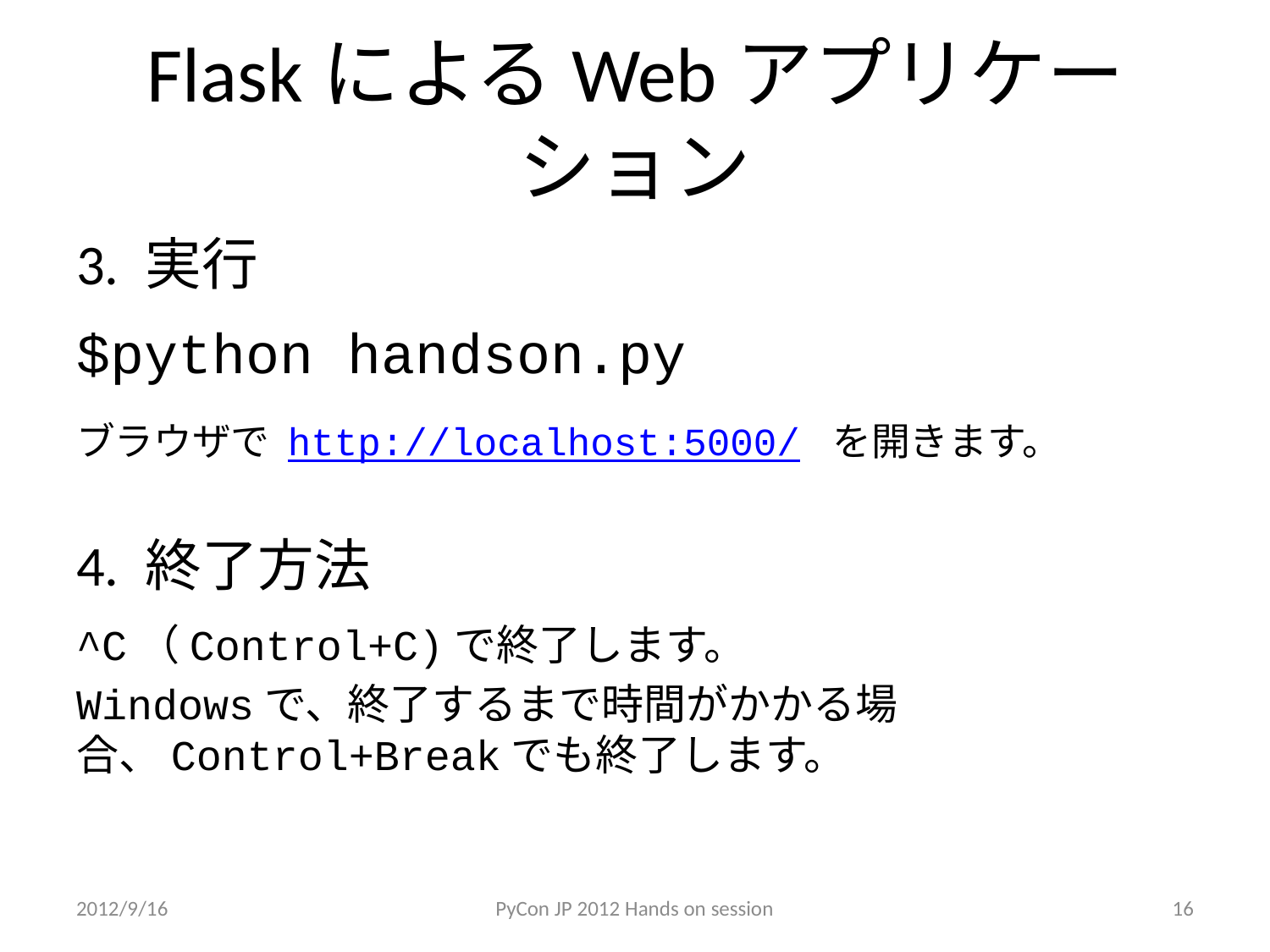

# FlaskによるWebアプリケーション
3. 実行
$python handson.py

ブラウザで http://localhost:5000/ を開きます。

4. 終了方法
^C（Control+C)で終了します。
Windowsで、終了するまで時間がかかる場合、Control+Breakでも終了します。

2012/9/16
PyCon JP 2012 Hands on session
16